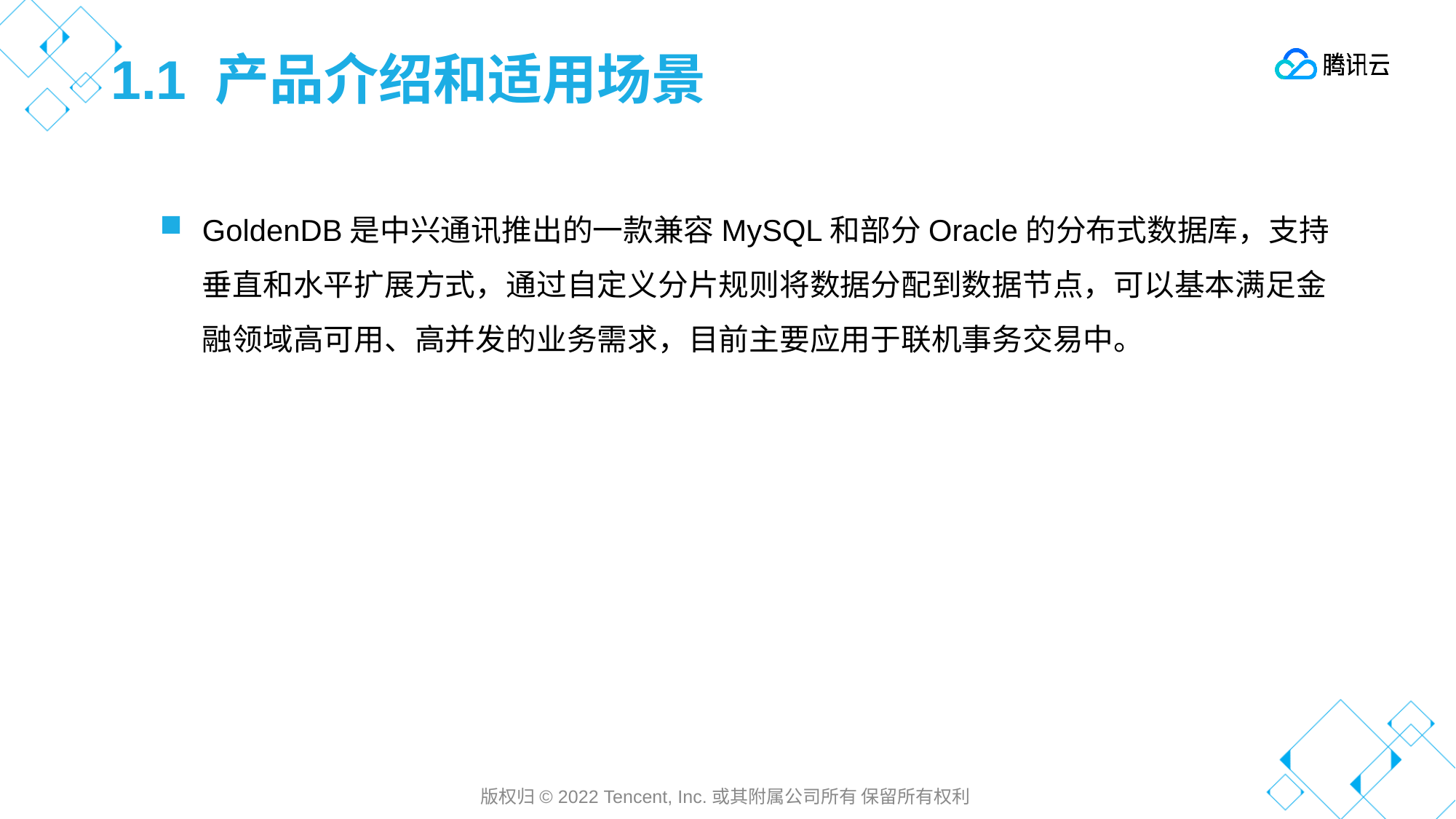

# 1.1 产品介绍和适用场景

GoldenDB是中兴通讯推出的一款兼容MySQL和部分Oracle的分布式数据库，支持垂直和水平扩展方式，通过自定义分片规则将数据分配到数据节点，可以基本满足金融领域高可用、高并发的业务需求，目前主要应用于联机事务交易中。
版权归© 2022 Tencent, Inc.或其附属公司所有 保留所有权利